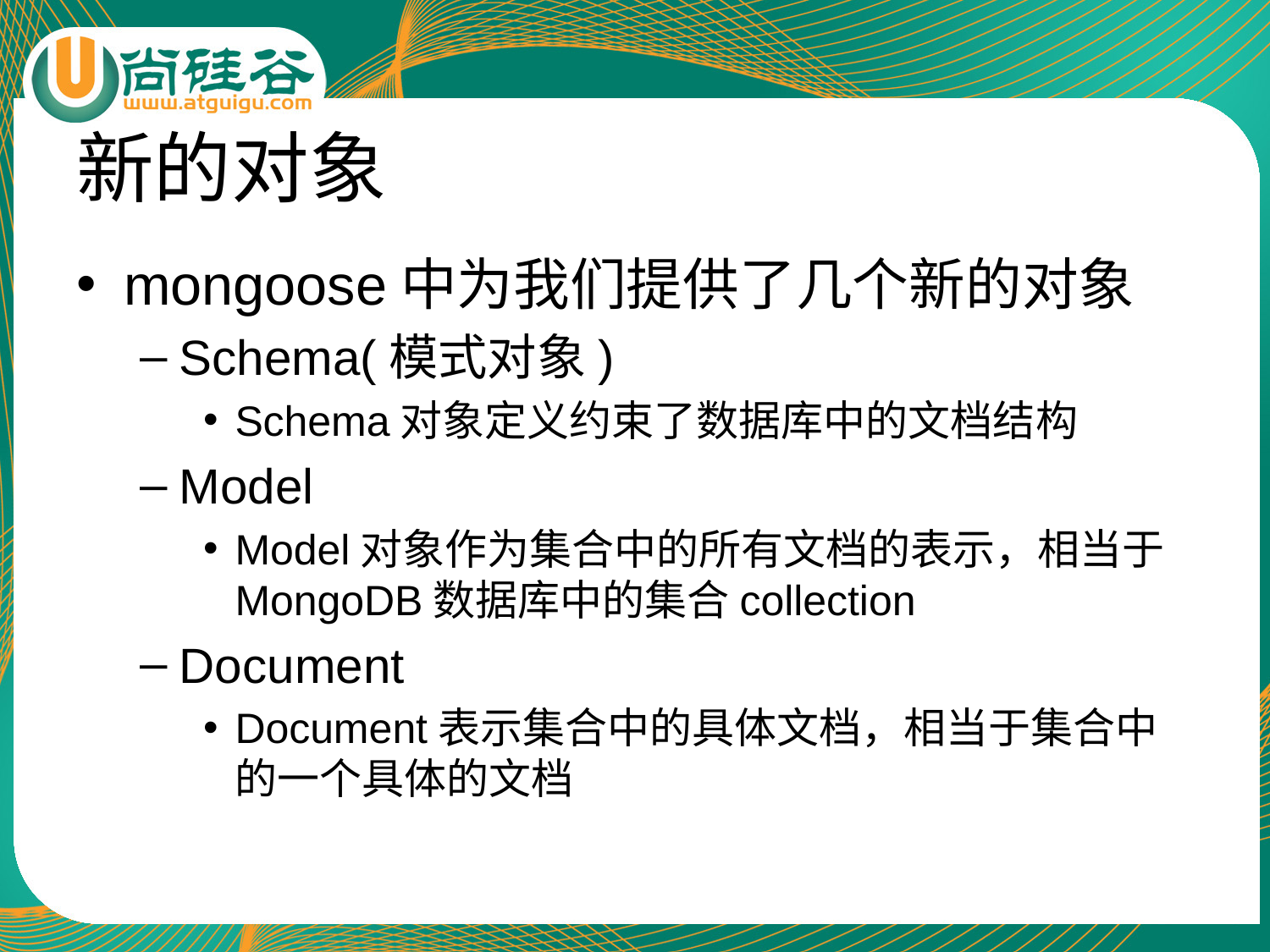

# 新的对象
mongoose中为我们提供了几个新的对象
Schema(模式对象)
Schema对象定义约束了数据库中的文档结构
Model
Model对象作为集合中的所有文档的表示，相当于MongoDB数据库中的集合collection
Document
Document表示集合中的具体文档，相当于集合中的一个具体的文档